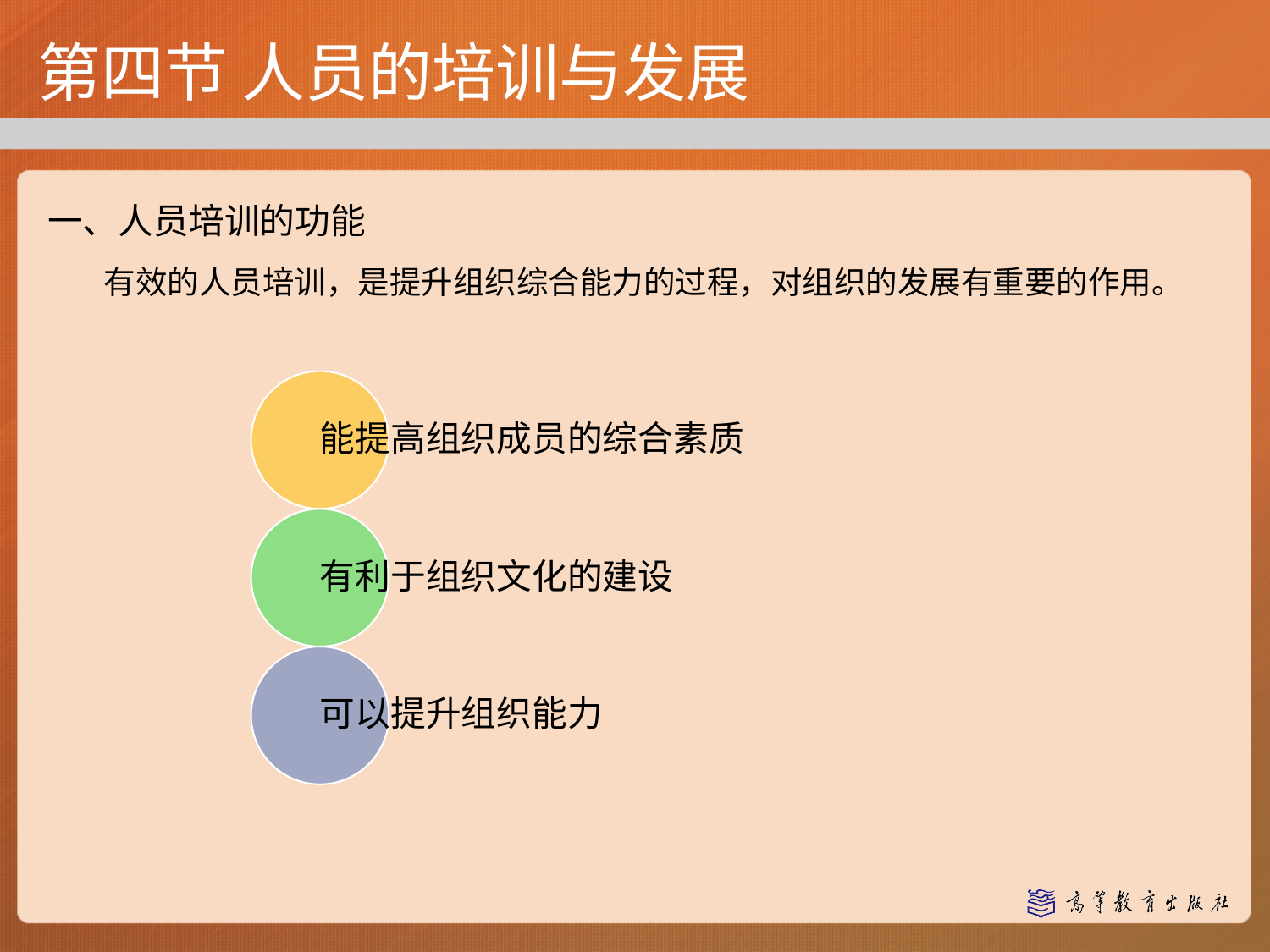

# 第四节 人员的培训与发展
一、人员培训的功能
有效的人员培训，是提升组织综合能力的过程，对组织的发展有重要的作用。
能提高组织成员的综合素质
有利于组织文化的建设
可以提升组织能力